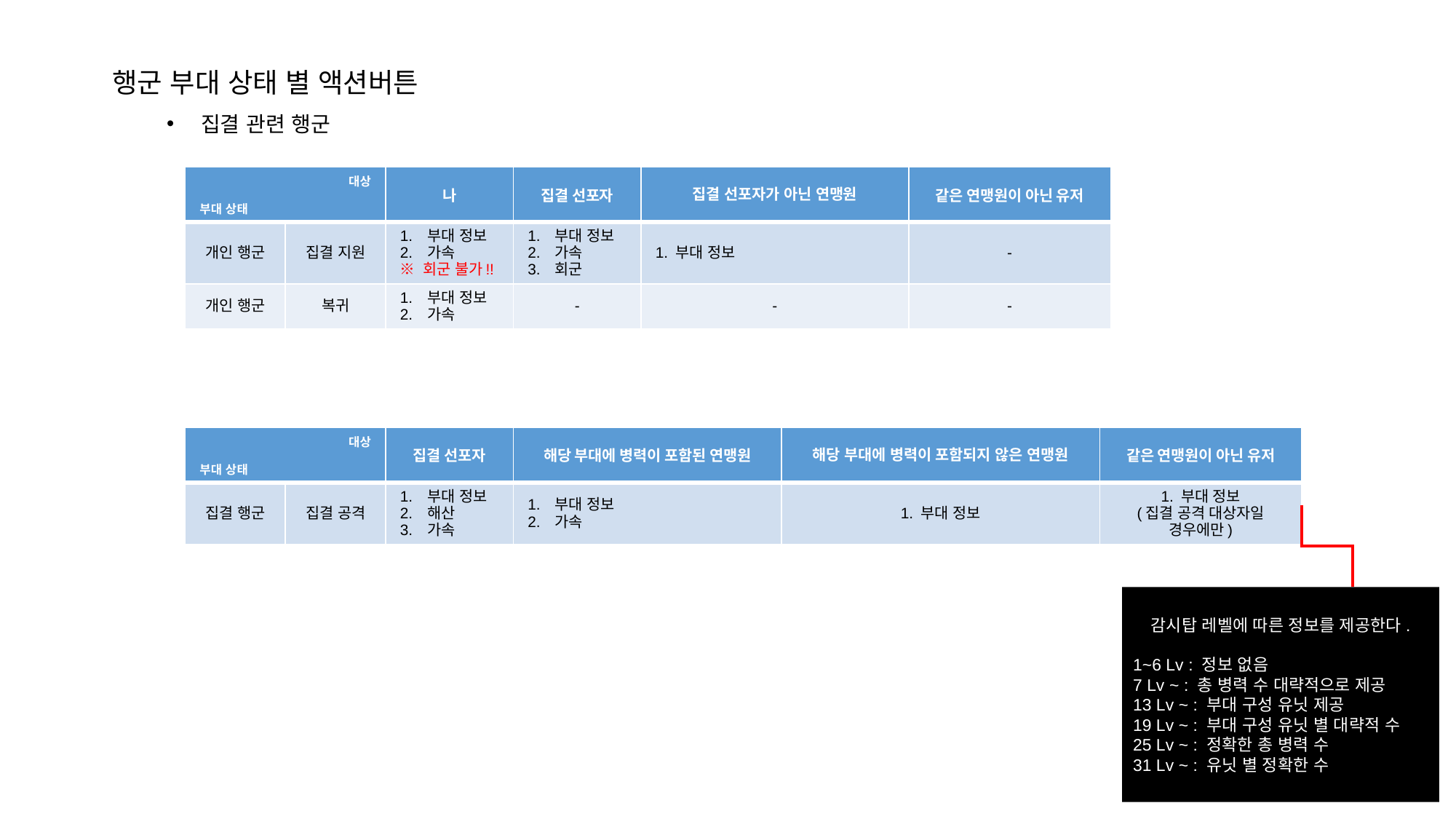

행군 부대 상태 별 액션버튼
집결 관련 행군
| 대상 부대 상태 |  | 나 | 집결 선포자 | 집결 선포자가 아닌 연맹원 | 같은 연맹원이 아닌 유저 |
| --- | --- | --- | --- | --- | --- |
| 개인 행군 | 집결 지원 | 부대 정보 가속 ※ 회군 불가!! | 부대 정보 가속 회군 | 1. 부대 정보 | - |
| 개인 행군 | 복귀 | 부대 정보 가속 | - | - | - |
| 대상 부대 상태 |  | 집결 선포자 | 해당 부대에 병력이 포함된 연맹원 | 해당 부대에 병력이 포함되지 않은 연맹원 | 같은 연맹원이 아닌 유저 |
| --- | --- | --- | --- | --- | --- |
| 집결 행군 | 집결 공격 | 부대 정보 해산 가속 | 부대 정보 가속 | 1. 부대 정보 | 1. 부대 정보 (집결 공격 대상자일 경우에만) |
감시탑 레벨에 따른 정보를 제공한다.

1~6 Lv : 정보 없음
7 Lv ~ : 총 병력 수 대략적으로 제공
13 Lv ~ : 부대 구성 유닛 제공
19 Lv ~ : 부대 구성 유닛 별 대략적 수
25 Lv ~ : 정확한 총 병력 수
31 Lv ~ : 유닛 별 정확한 수